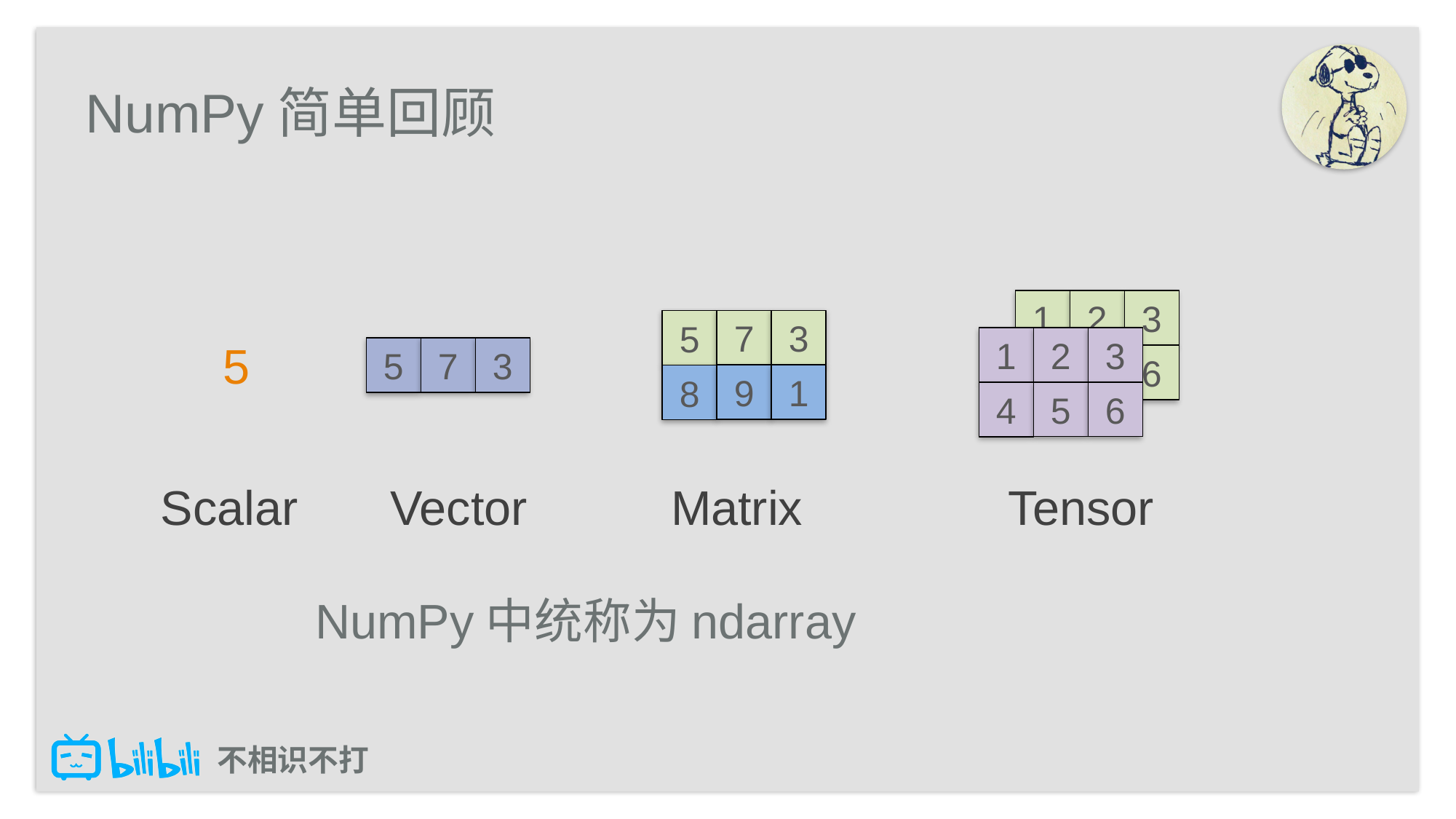

# NumPy简单回顾
2
3
1
5
6
4
7
3
5
9
1
8
2
3
1
5
6
4
5
7
3
5
Vector
Tensor
Matrix
Scalar
NumPy中统称为ndarray